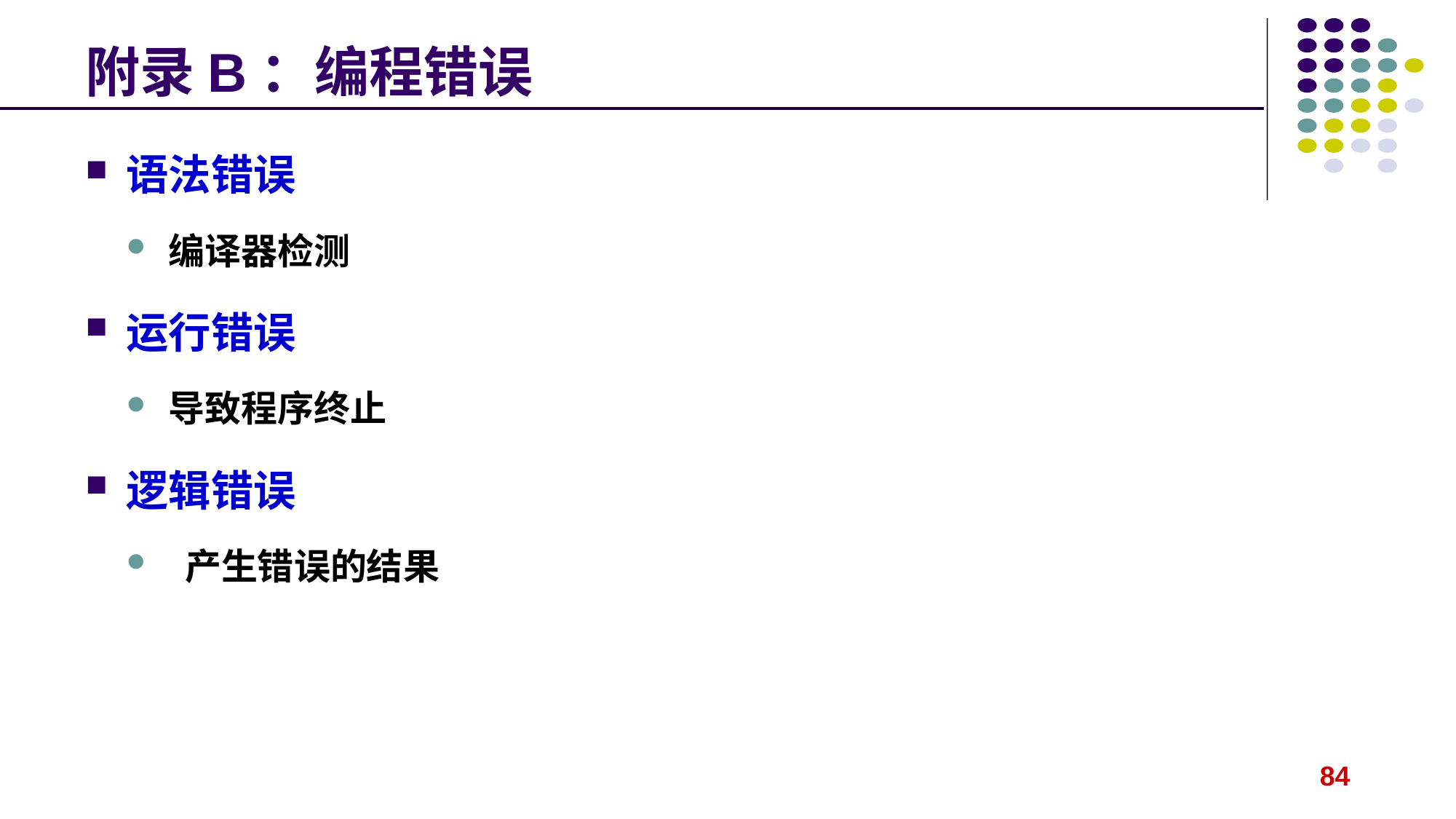

# 附录B：编程错误
语法错误
编译器检测
运行错误
导致程序终止
逻辑错误
 产生错误的结果